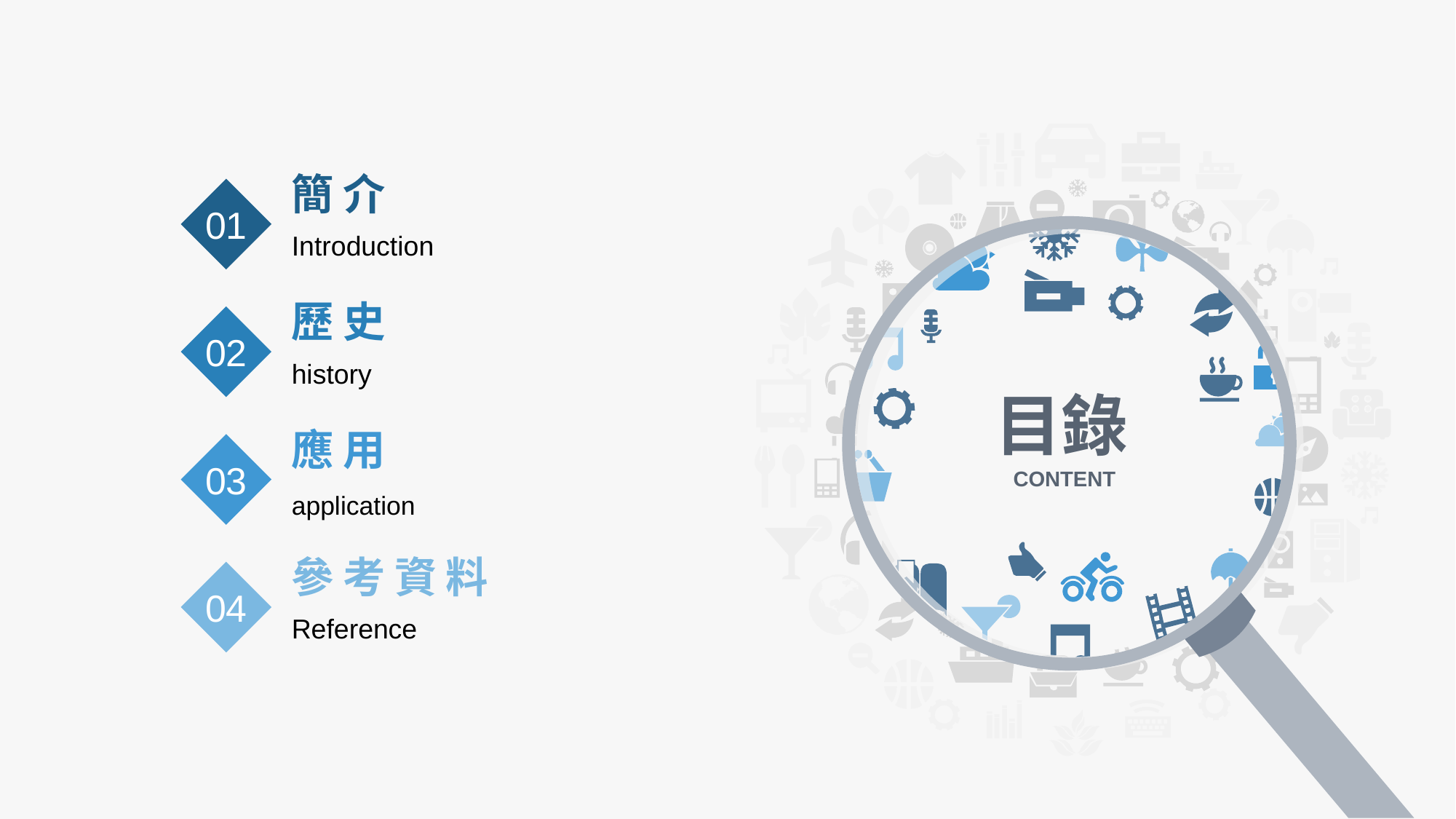

簡介
Introduction
01
02
歷史
history
03
應用
application
04
參考資料
Reference
目錄
CONTENT
2